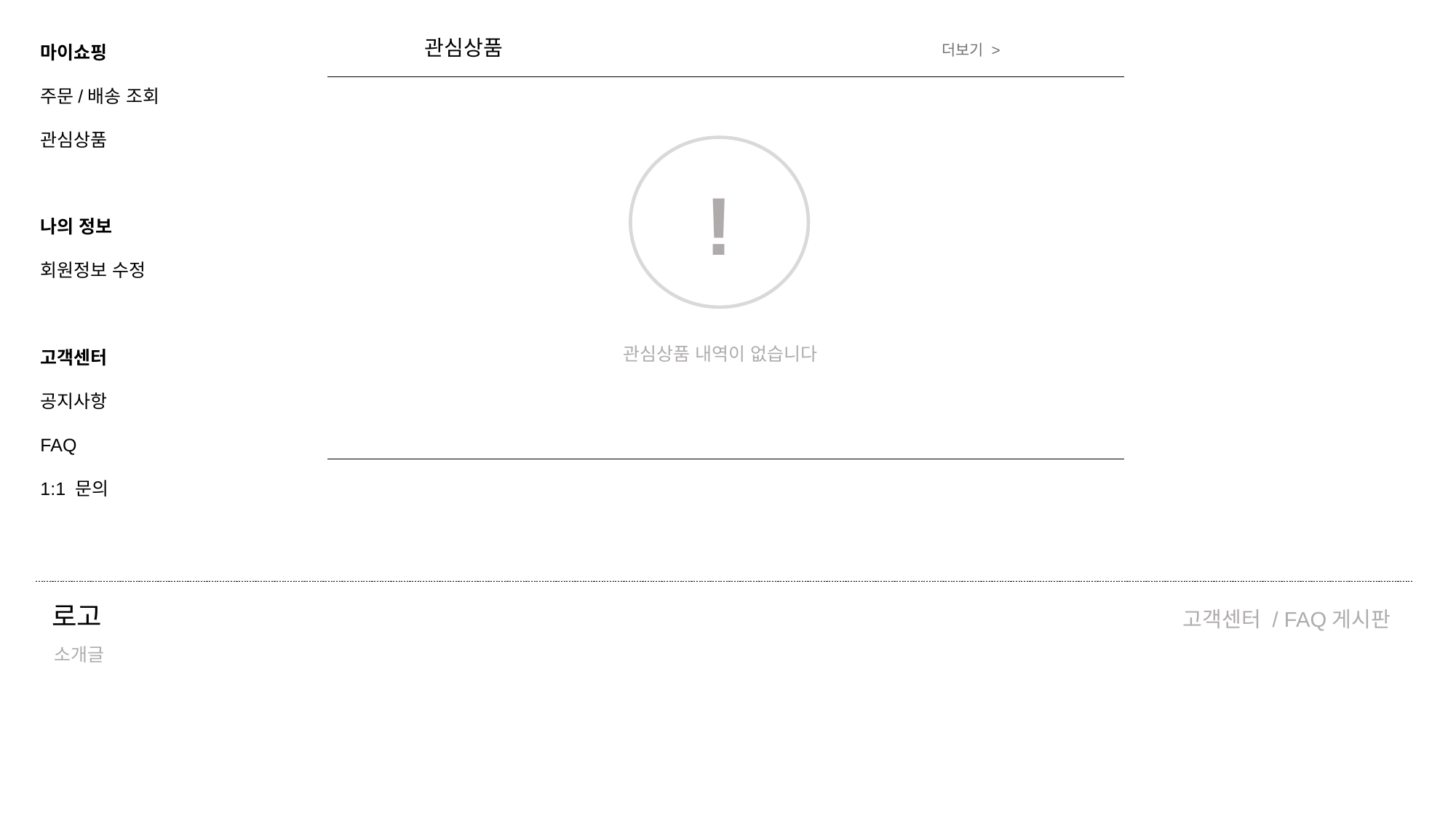

마이쇼핑
주문/배송 조회
관심상품

나의 정보
회원정보 수정

고객센터
공지사항
FAQ
1:1 문의

관심상품                                                                                        더보기 >
!
관심상품 내역이 없습니다
로고
고객센터 / FAQ게시판
소개글